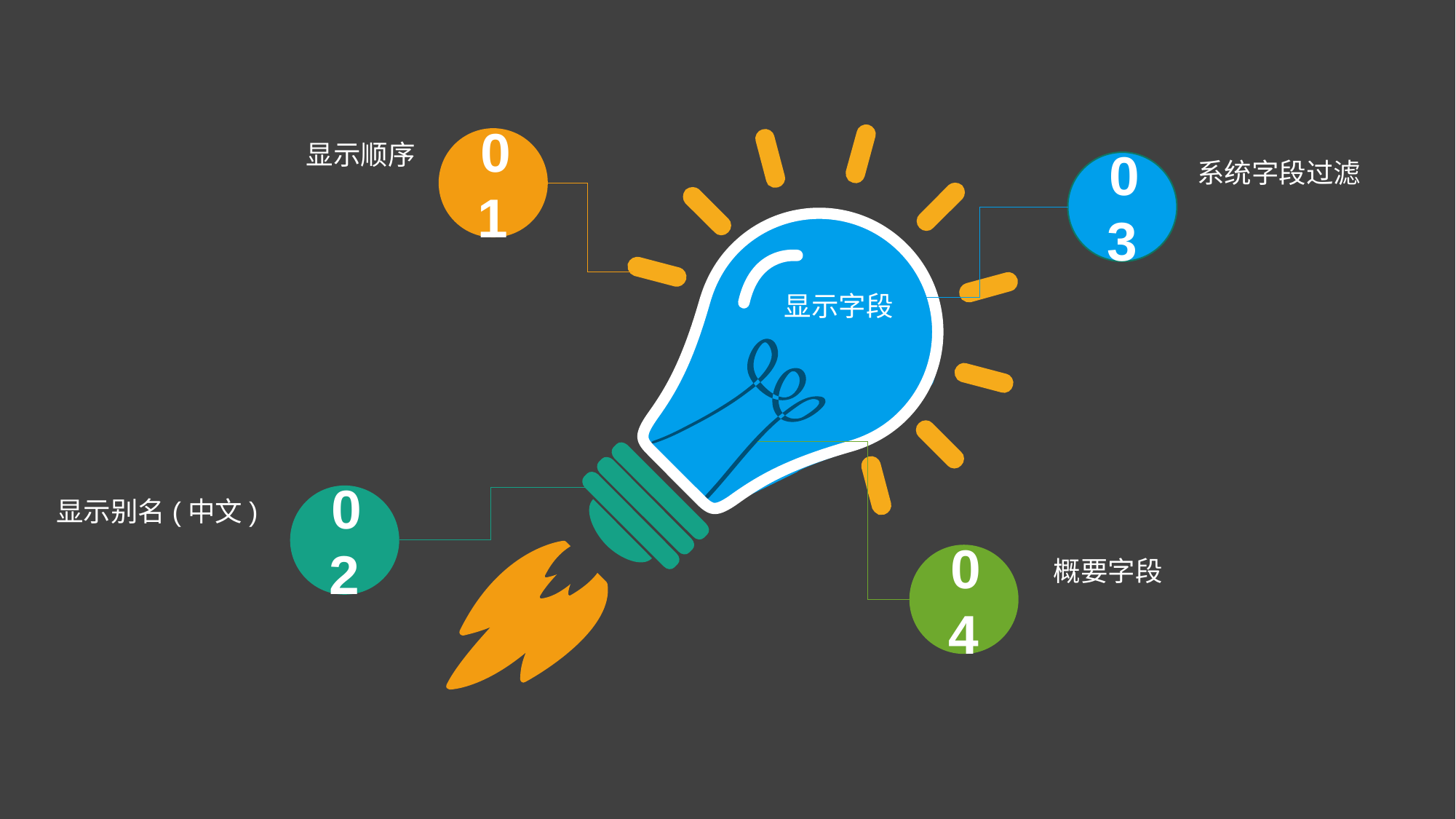

01

                     显示字段

显示顺序
系统字段过滤
03
04
02
显示别名(中文)
概要字段